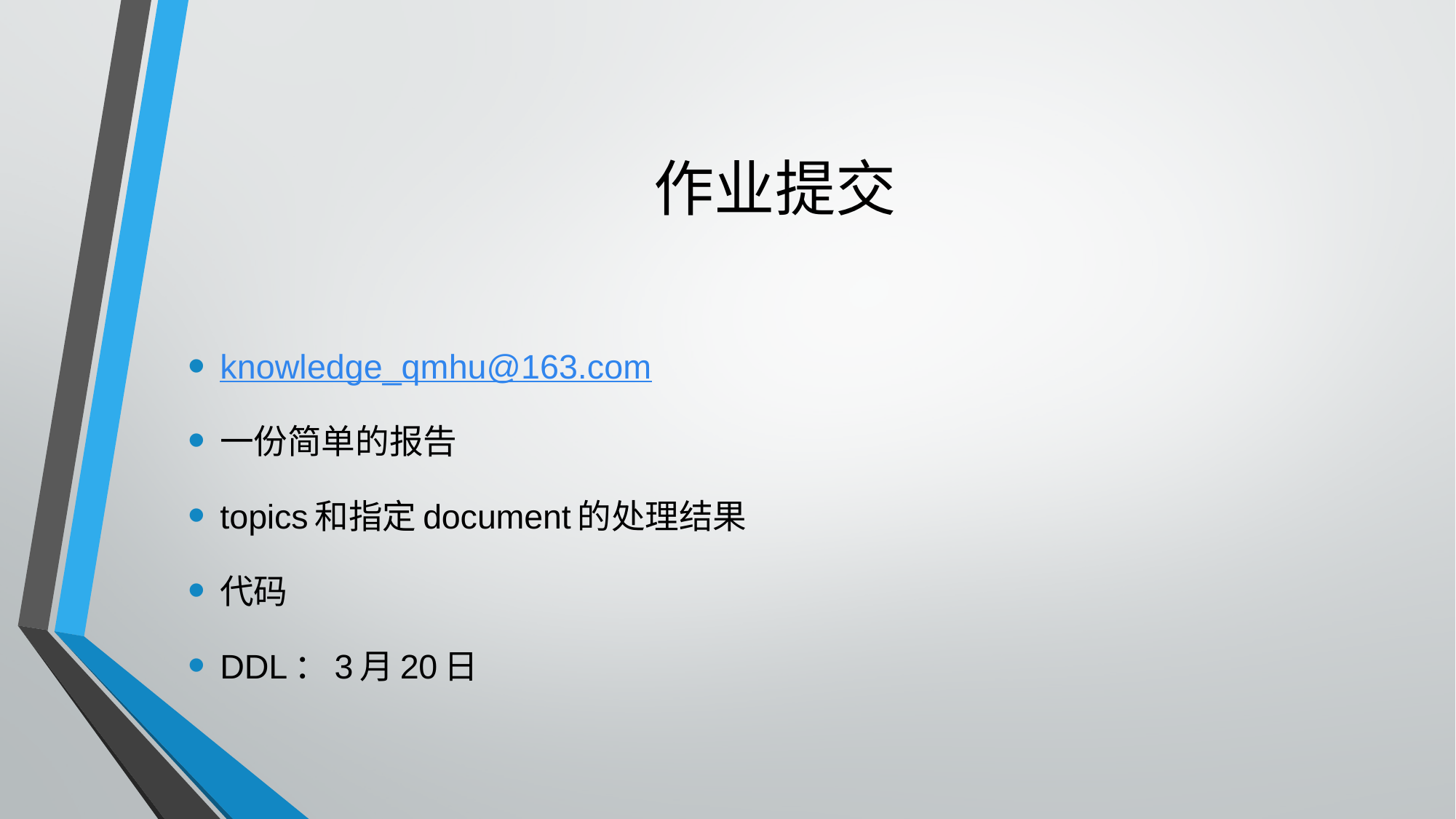

# 作业提交
knowledge_qmhu@163.com
一份简单的报告
topics和指定document的处理结果
代码
DDL：3月20日